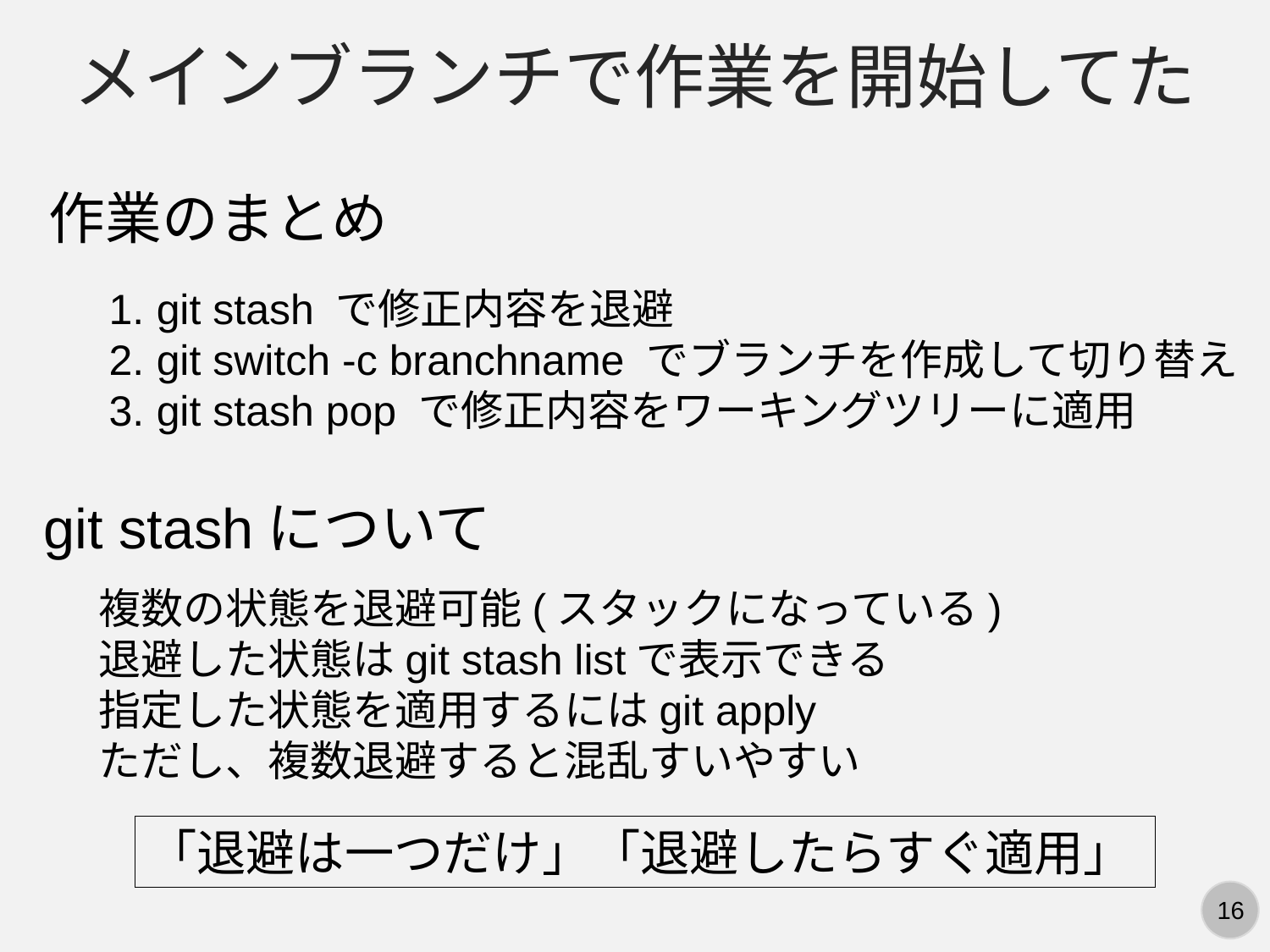

メインブランチで作業を開始してた
作業のまとめ
git stash で修正内容を退避
git switch -c branchname でブランチを作成して切り替え
git stash pop で修正内容をワーキングツリーに適用
git stashについて
複数の状態を退避可能(スタックになっている)
退避した状態はgit stash listで表示できる
指定した状態を適用するにはgit apply
ただし、複数退避すると混乱すいやすい
「退避は一つだけ」「退避したらすぐ適用」